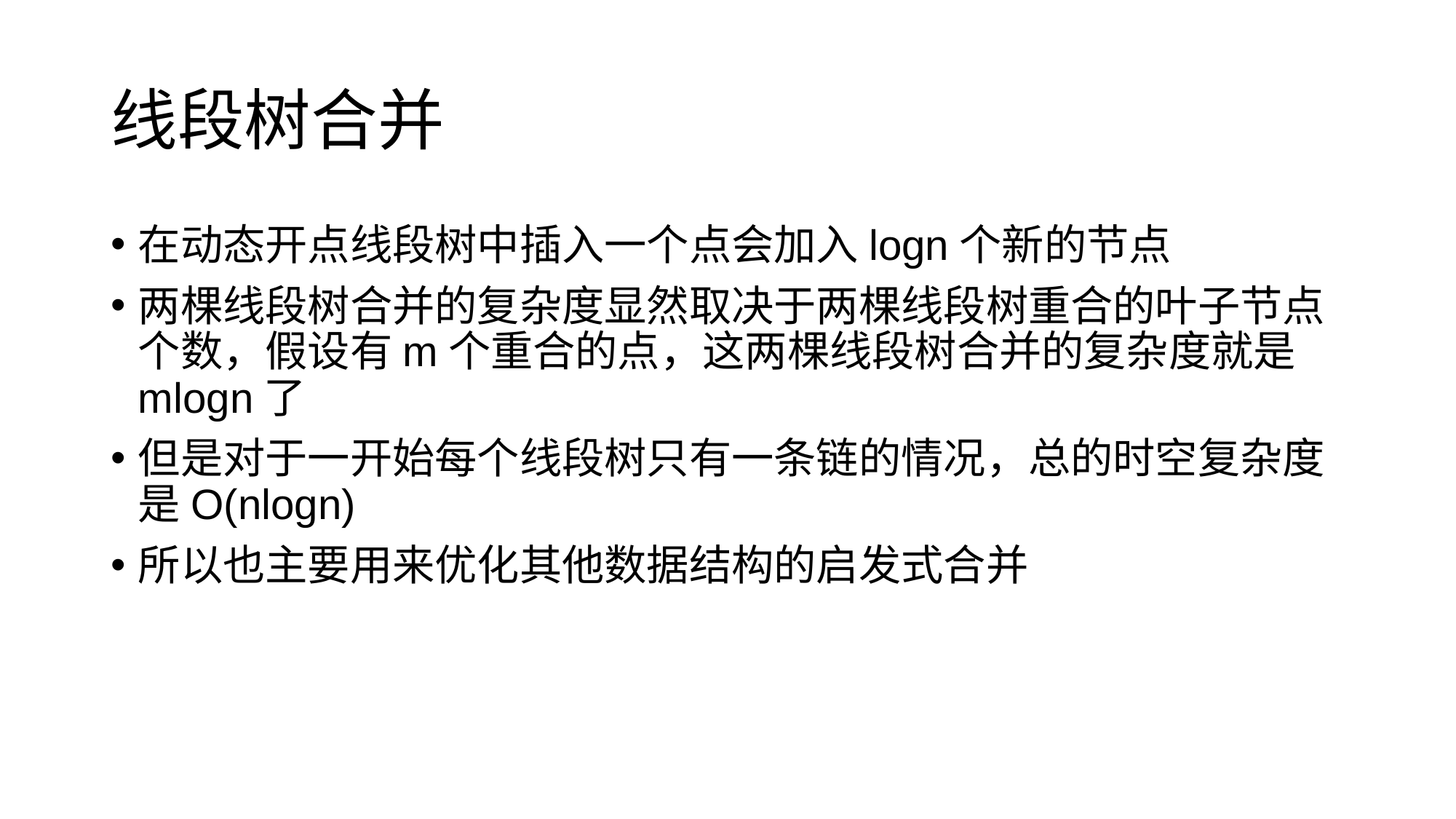

# 线段树合并
在动态开点线段树中插入一个点会加入logn个新的节点
两棵线段树合并的复杂度显然取决于两棵线段树重合的叶子节点个数，假设有m个重合的点，这两棵线段树合并的复杂度就是mlogn了
但是对于一开始每个线段树只有一条链的情况，总的时空复杂度是O(nlogn)
所以也主要用来优化其他数据结构的启发式合并